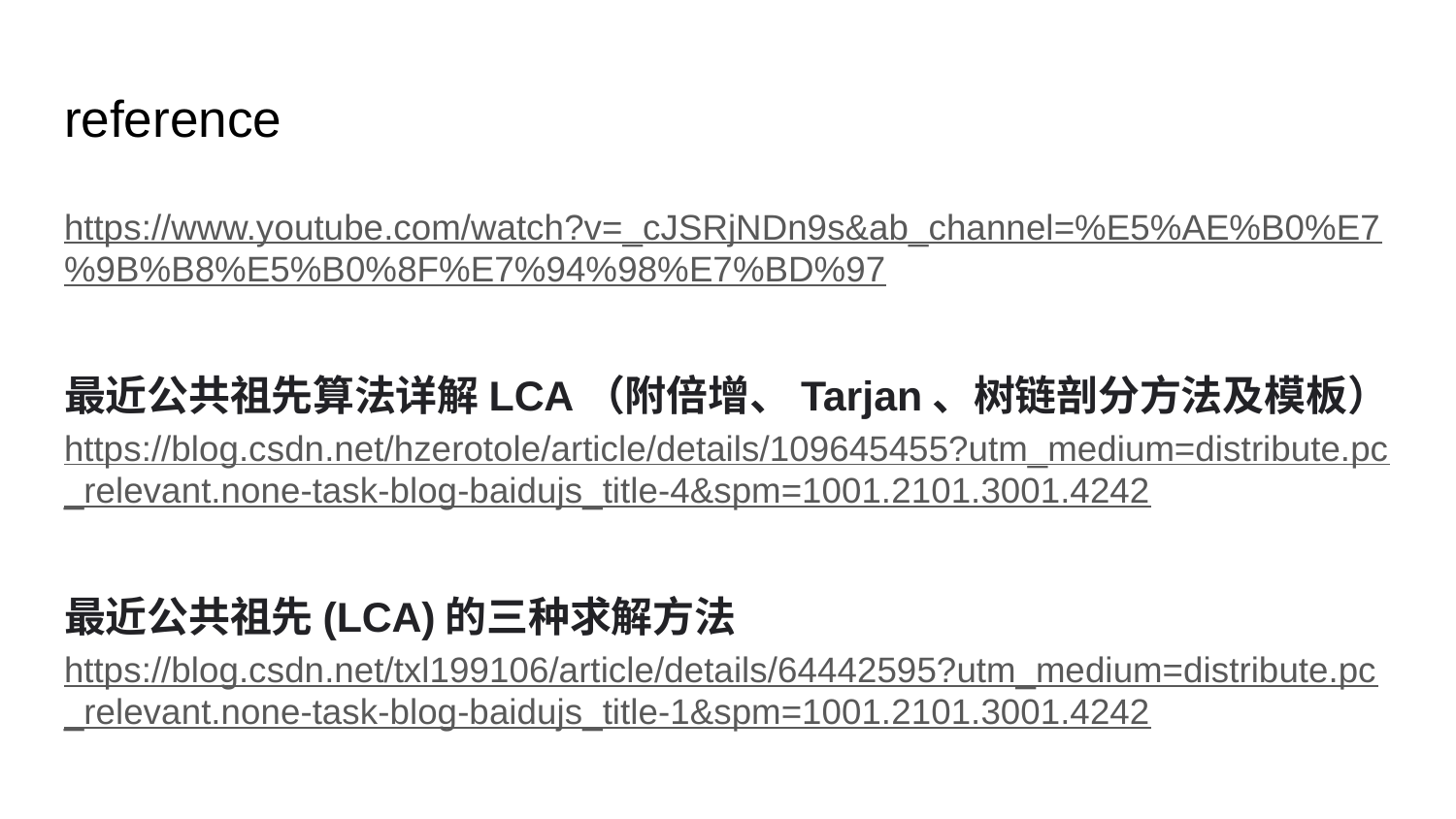

# reference
https://www.youtube.com/watch?v=_cJSRjNDn9s&ab_channel=%E5%AE%B0%E7%9B%B8%E5%B0%8F%E7%94%98%E7%BD%97
最近公共祖先算法详解LCA（附倍增、Tarjan、树链剖分方法及模板）
https://blog.csdn.net/hzerotole/article/details/109645455?utm_medium=distribute.pc_relevant.none-task-blog-baidujs_title-4&spm=1001.2101.3001.4242
最近公共祖先(LCA)的三种求解方法
https://blog.csdn.net/txl199106/article/details/64442595?utm_medium=distribute.pc_relevant.none-task-blog-baidujs_title-1&spm=1001.2101.3001.4242